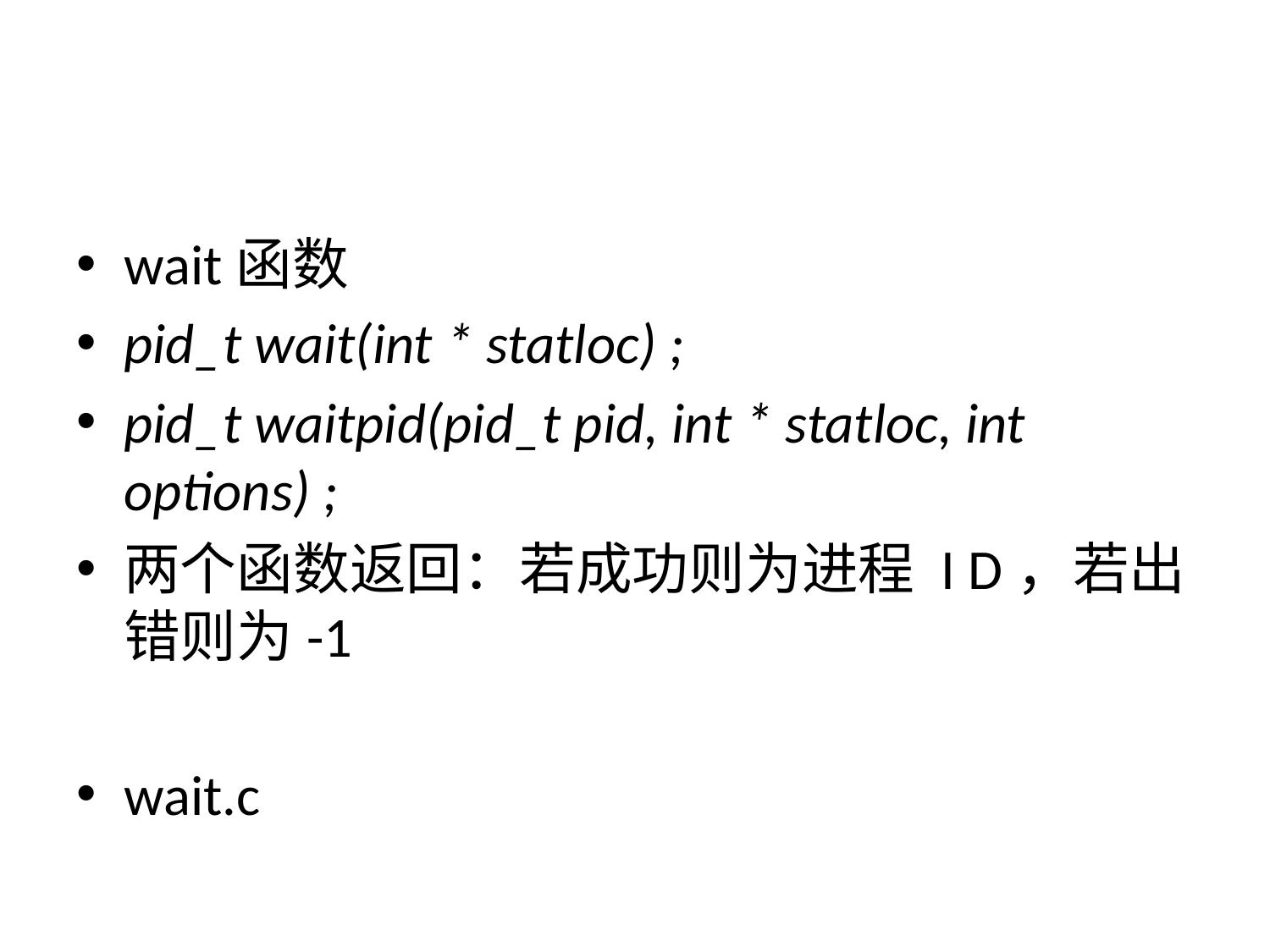

#
wait函数
pid_t wait(int * statloc) ;
pid_t waitpid(pid_t pid, int * statloc, int options) ;
两个函数返回：若成功则为进程 I D，若出错则为-1

wait.c